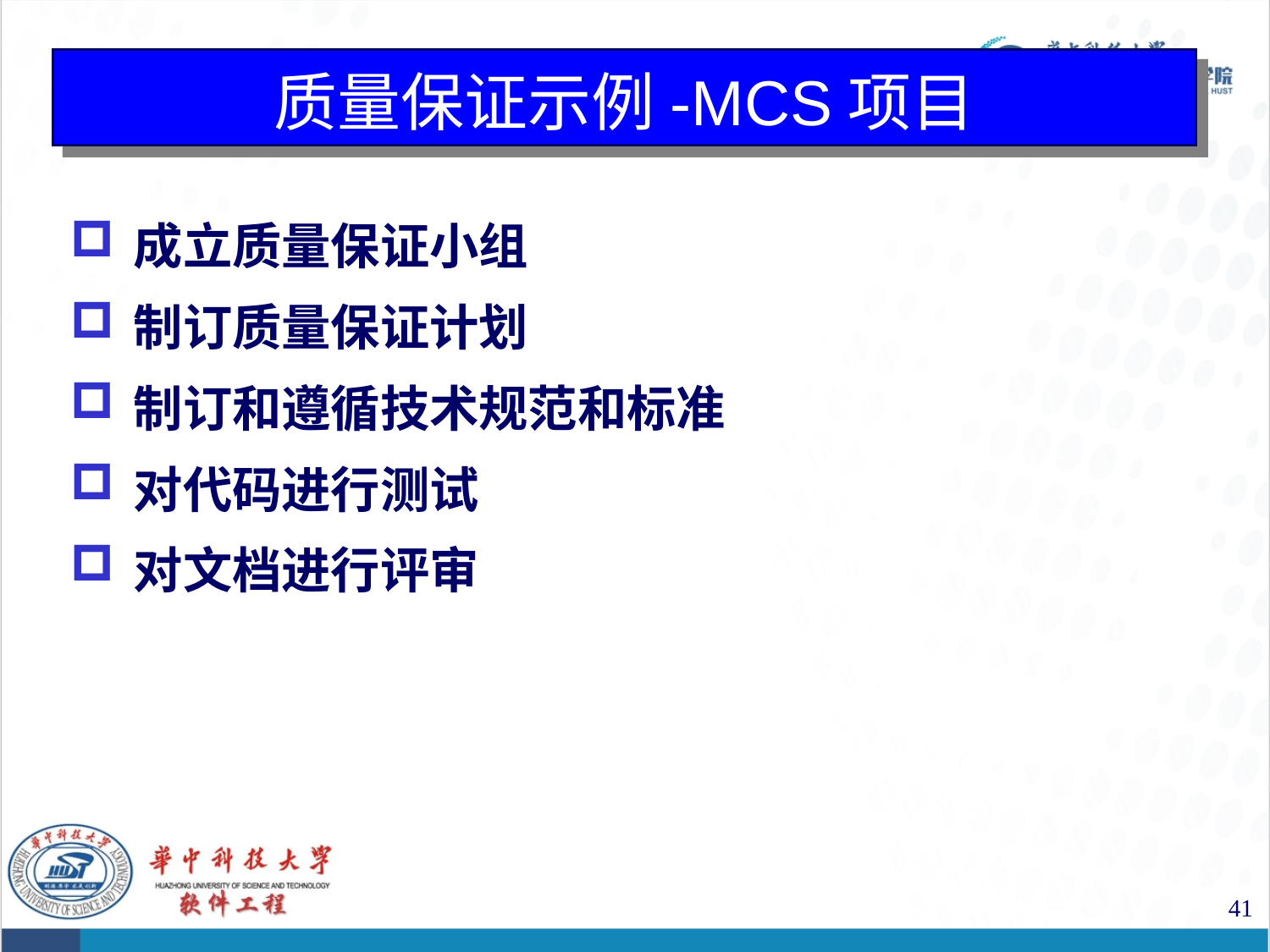

# 质量保证示例-MCS项目
成立质量保证小组
制订质量保证计划
制订和遵循技术规范和标准
对代码进行测试
对文档进行评审
41